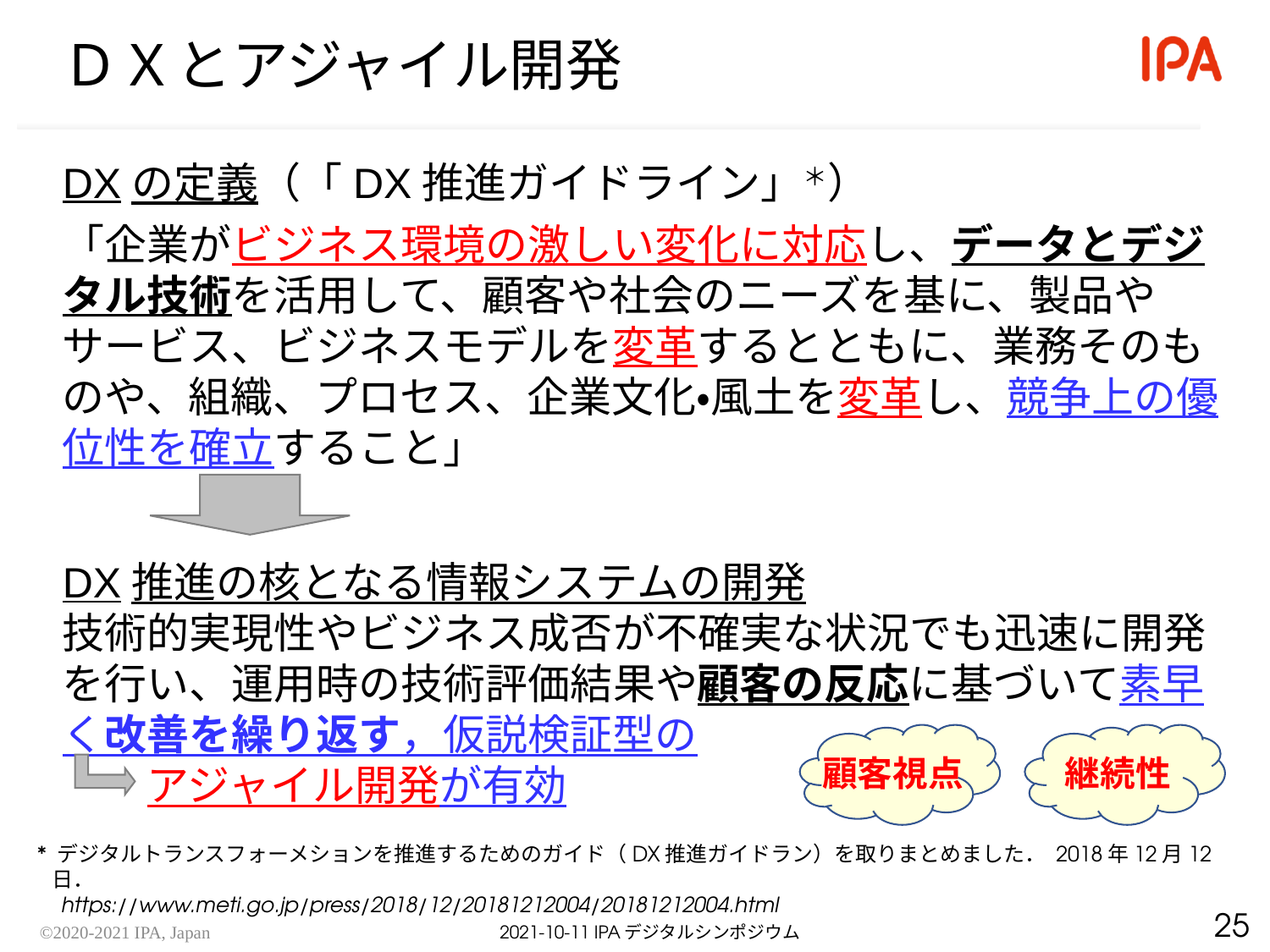

# ＤＸとアジャイル開発
DXの定義（「DX推進ガイドライン」＊）
「企業がビジネス環境の激しい変化に対応し、データとデジタル技術を活用して、顧客や社会のニーズを基に、製品やサービス、ビジネスモデルを変革するとともに、業務そのものや、組織、プロセス、企業文化・風土を変革し、競争上の優位性を確立すること」

DX推進の核となる情報システムの開発
技術的実現性やビジネス成否が不確実な状況でも迅速に開発を行い、運用時の技術評価結果や顧客の反応に基づいて素早く改善を繰り返す，仮説検証型の
　　アジャイル開発が有効
顧客視点
継続性

* デジタルトランスフォーメションを推進するためのガイド（DX推進ガイドラン）を取りまとめました． 2018年12月12日．
    https://www.meti.go.jp/press/2018/12/20181212004/20181212004.html
25
©2020-2021 IPA, Japan